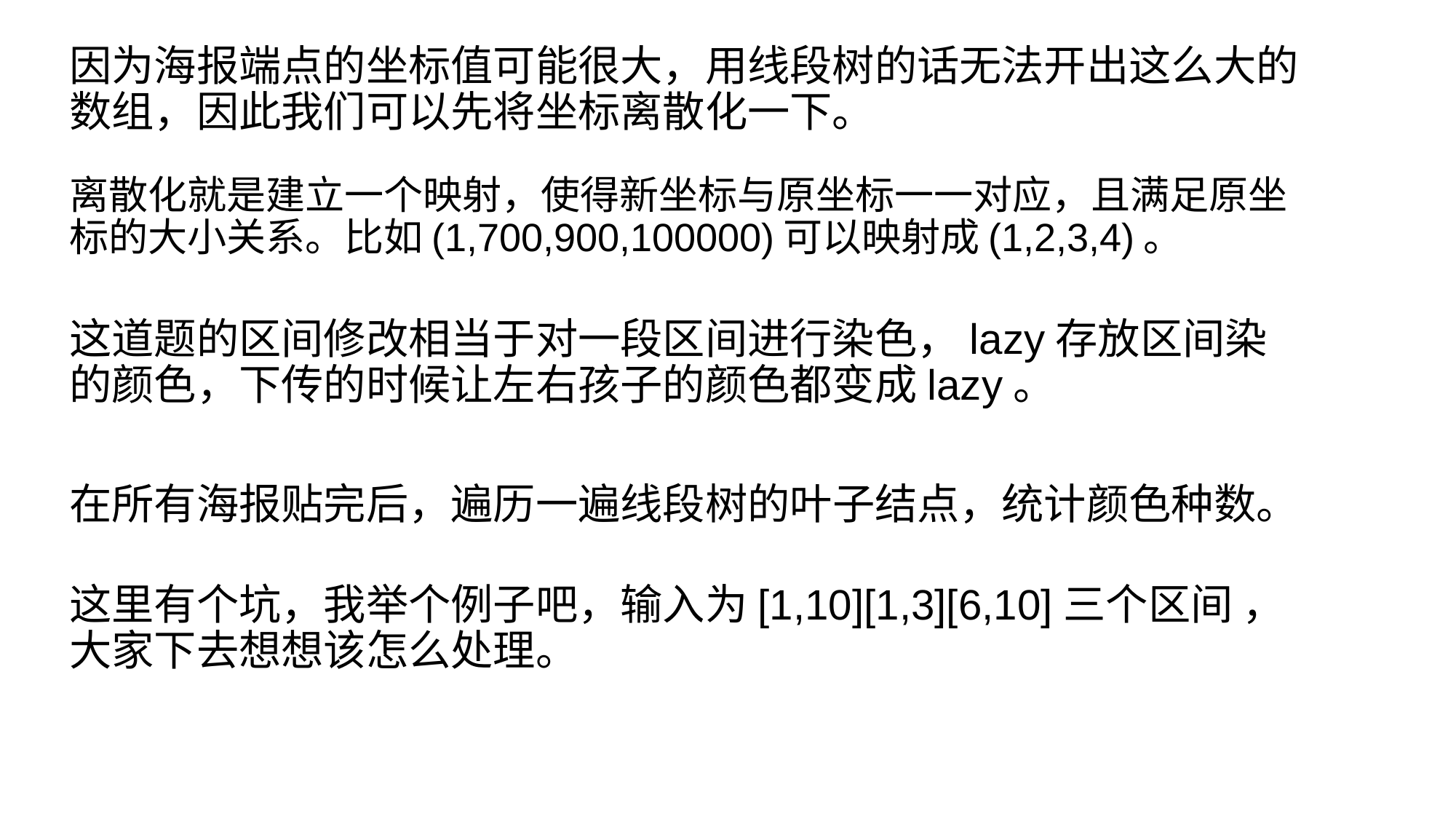

因为海报端点的坐标值可能很大，用线段树的话无法开出这么大的数组，因此我们可以先将坐标离散化一下。

离散化就是建立一个映射，使得新坐标与原坐标一一对应，且满足原坐标的大小关系。比如(1,700,900,100000)可以映射成(1,2,3,4)。
这道题的区间修改相当于对一段区间进行染色，lazy存放区间染的颜色，下传的时候让左右孩子的颜色都变成lazy。

在所有海报贴完后，遍历一遍线段树的叶子结点，统计颜色种数。
这里有个坑，我举个例子吧，输入为[1,10][1,3][6,10]三个区间 ，大家下去想想该怎么处理。